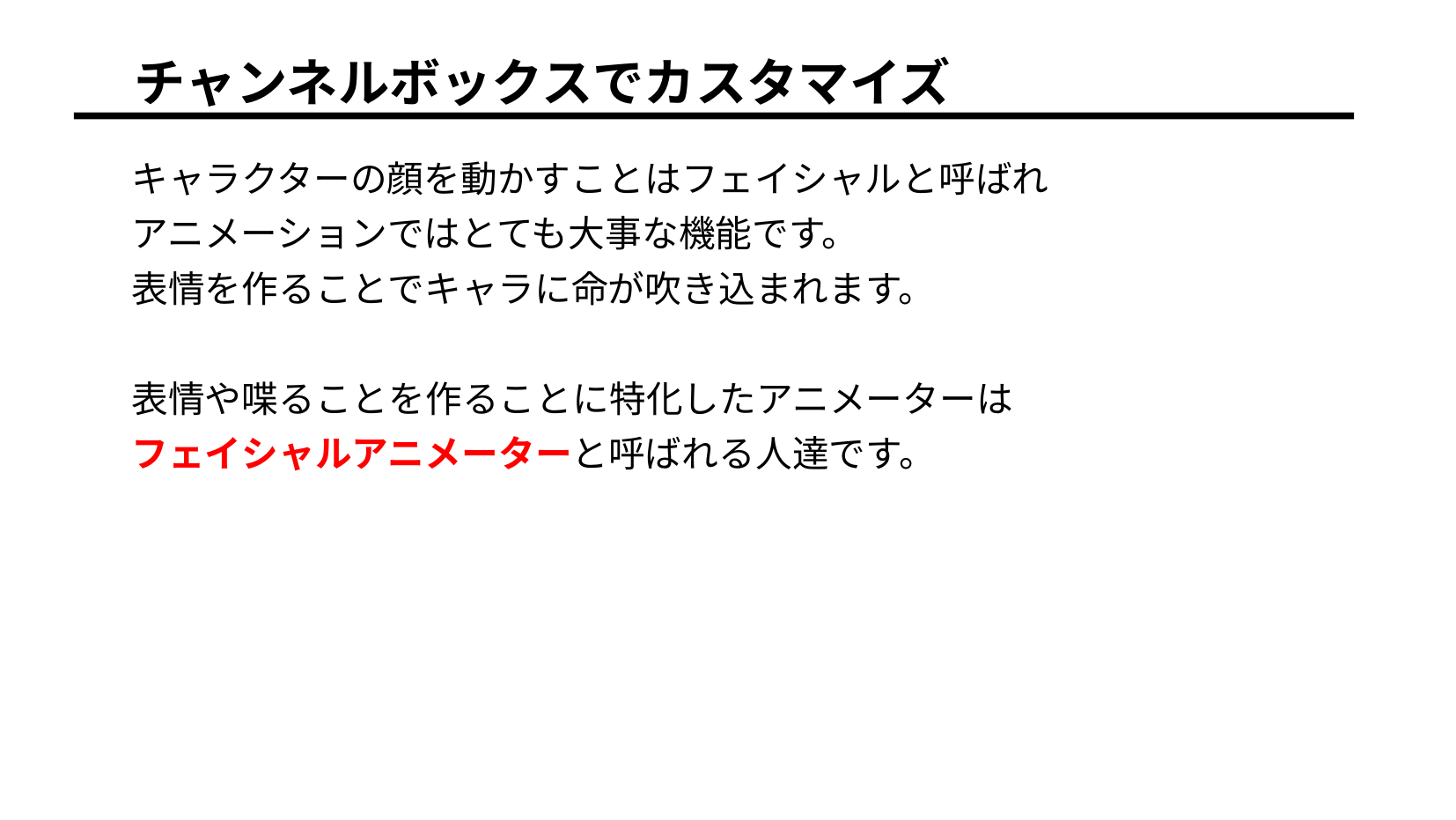

チャンネルボックスでカスタマイズ

キャラクターの顔を動かすことはフェイシャルと呼ばれ
アニメーションではとても大事な機能です。
表情を作ることでキャラに命が吹き込まれます。

表情や喋ることを作ることに特化したアニメーターは
フェイシャルアニメーターと呼ばれる人達です。